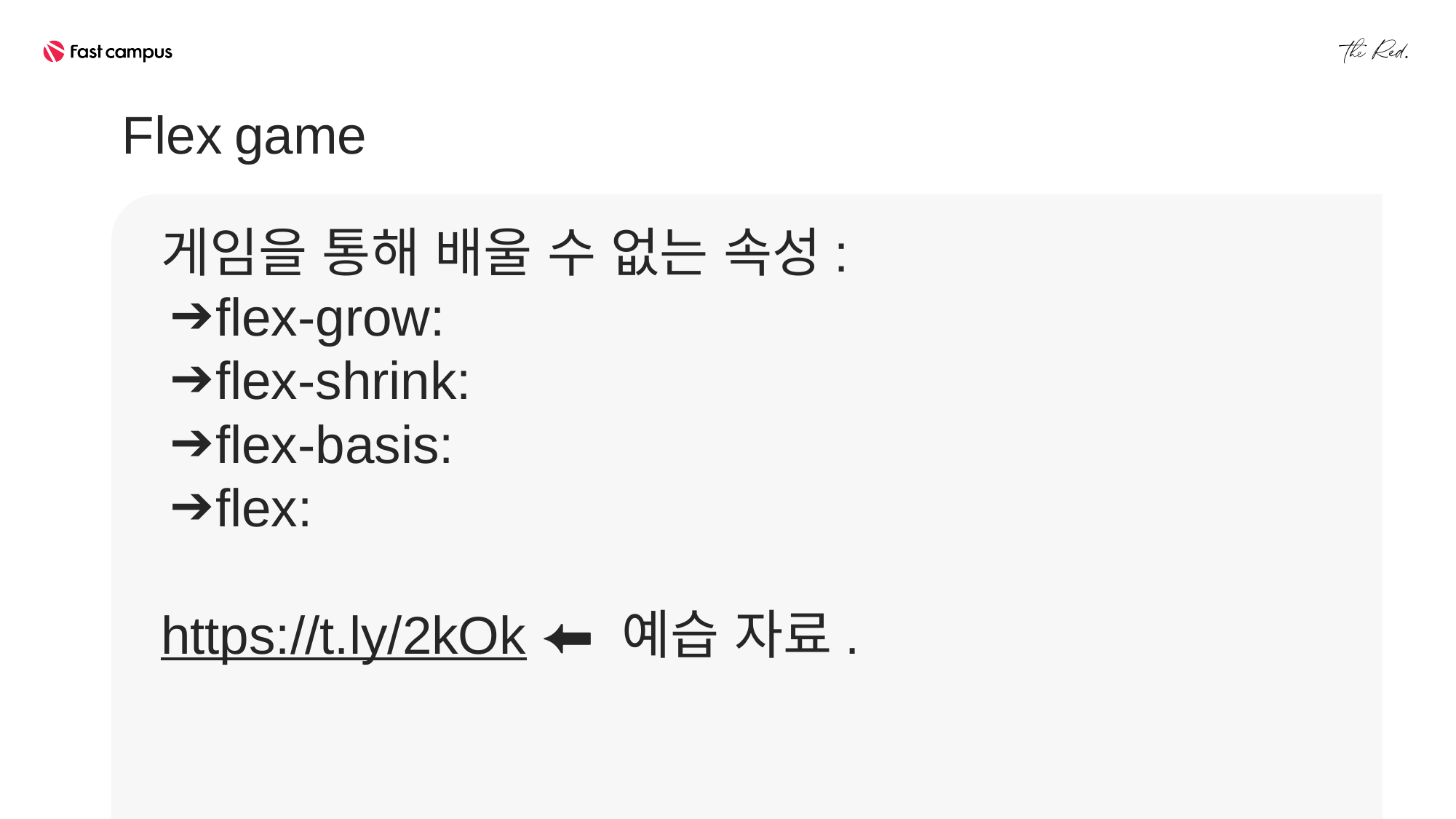

Flex game
게임을 통해 배울 수 없는 속성:
flex-grow:
flex-shrink:
flex-basis:
flex:

https://t.ly/2kOk ⬅️ 예습 자료.